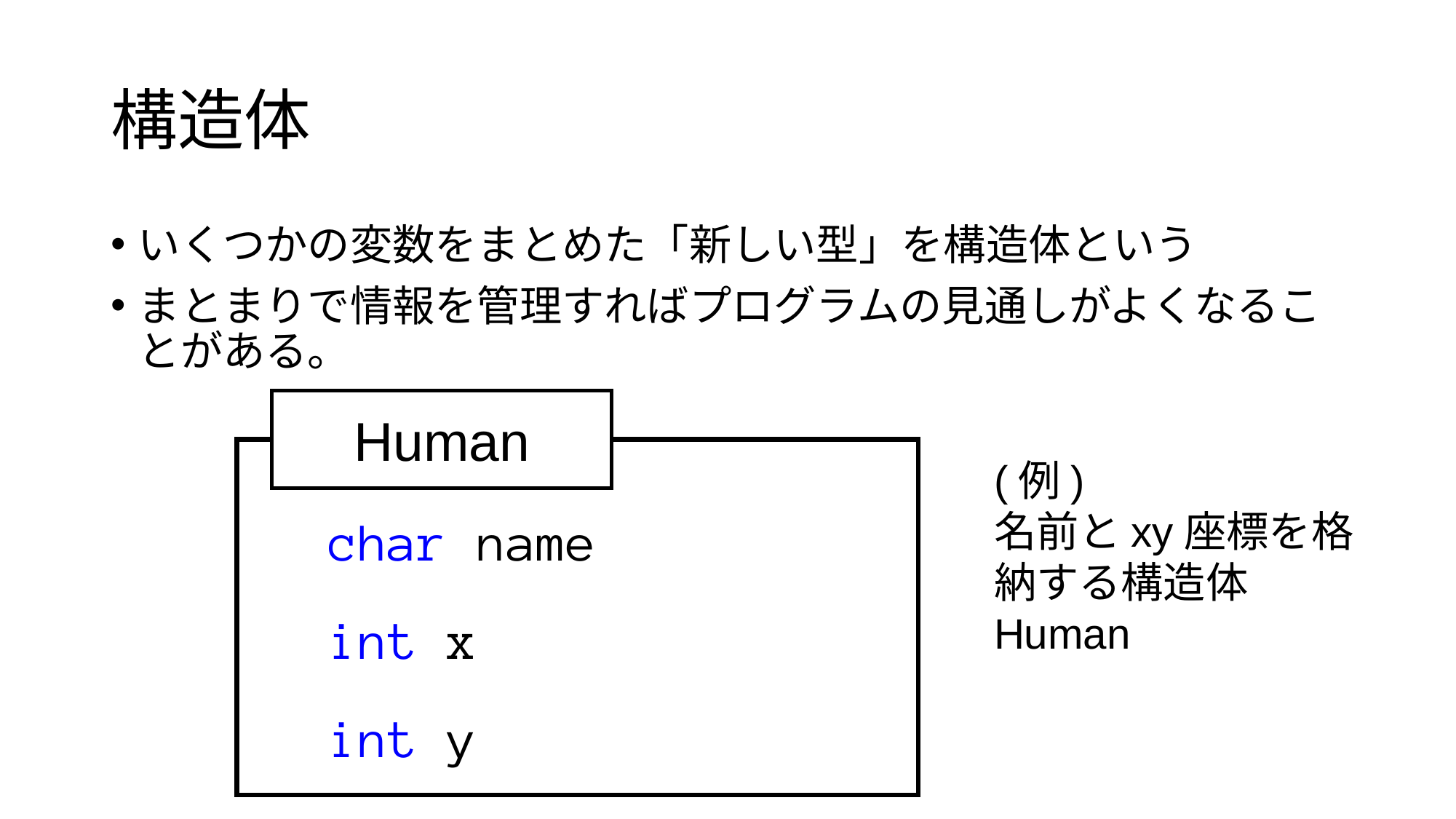

# 構造体
いくつかの変数をまとめた「新しい型」を構造体という
まとまりで情報を管理すればプログラムの見通しがよくなることがある。
Human

(例)
名前とxy座標を格納する構造体Human
char name
int x
int y